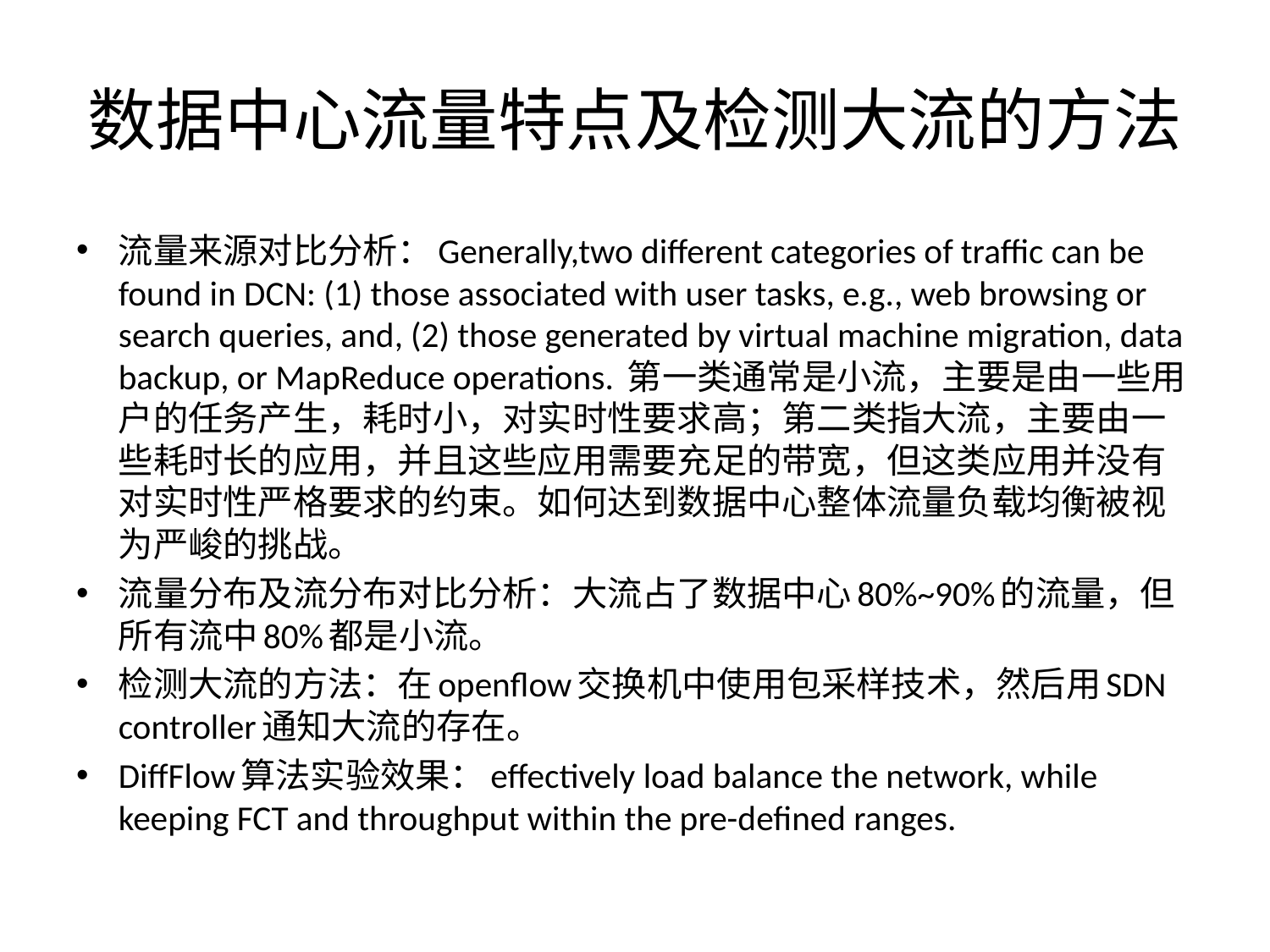

# 数据中心流量特点及检测大流的方法
流量来源对比分析：Generally,two different categories of traffic can be found in DCN: (1) those associated with user tasks, e.g., web browsing or search queries, and, (2) those generated by virtual machine migration, data backup, or MapReduce operations. 第一类通常是小流，主要是由一些用户的任务产生，耗时小，对实时性要求高；第二类指大流，主要由一些耗时长的应用，并且这些应用需要充足的带宽，但这类应用并没有对实时性严格要求的约束。如何达到数据中心整体流量负载均衡被视为严峻的挑战。
流量分布及流分布对比分析：大流占了数据中心80%~90%的流量，但所有流中80%都是小流。
检测大流的方法：在openflow交换机中使用包采样技术，然后用SDN controller通知大流的存在。
DiffFlow算法实验效果：effectively load balance the network, while keeping FCT and throughput within the pre-defined ranges.